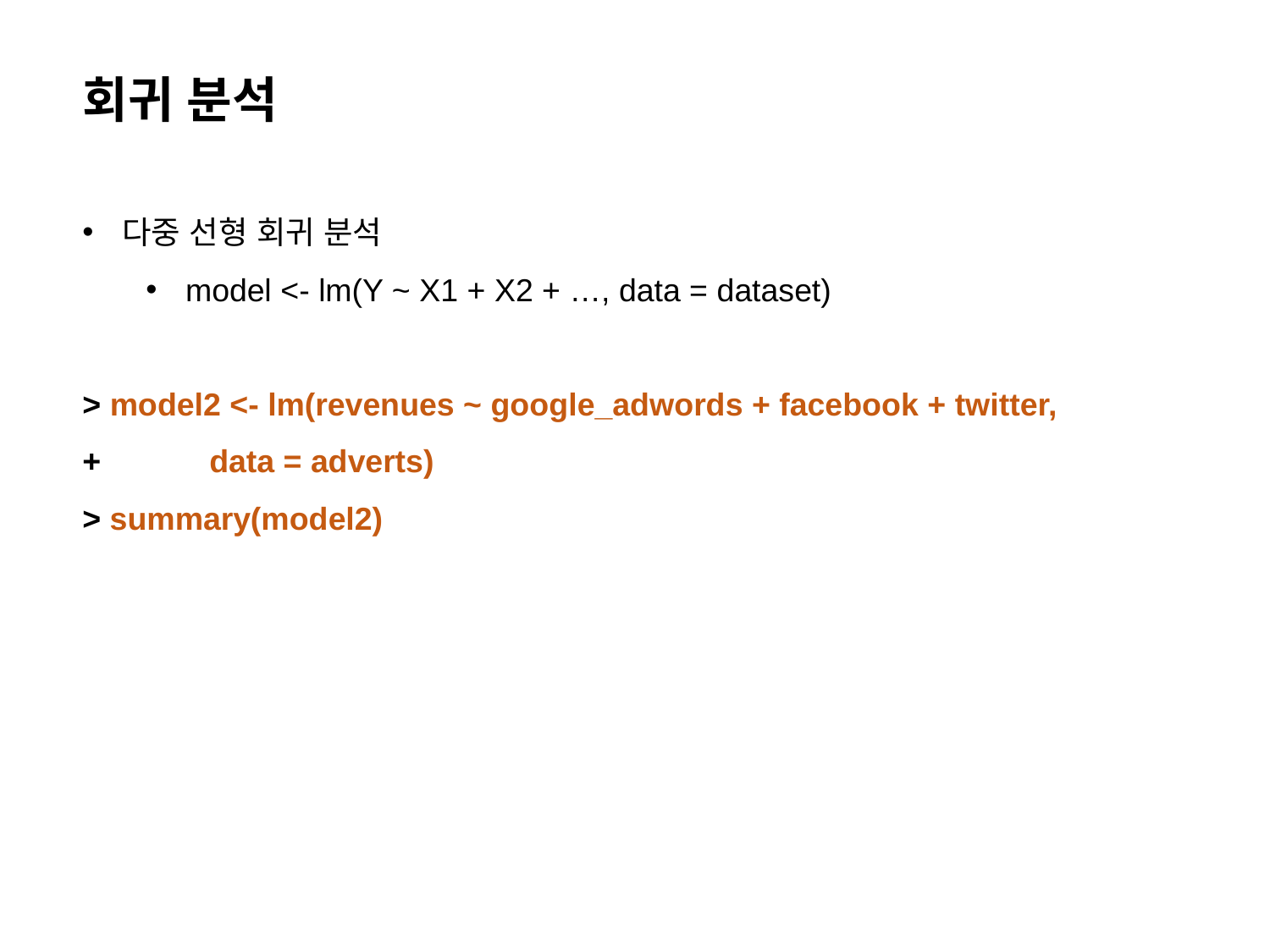

회귀 분석
다중 선형 회귀 분석
model <- lm(Y ~ X1 + X2 + …, data = dataset)

> model2 <- lm(revenues ~ google_adwords + facebook + twitter,
+ 	data = adverts)
> summary(model2)